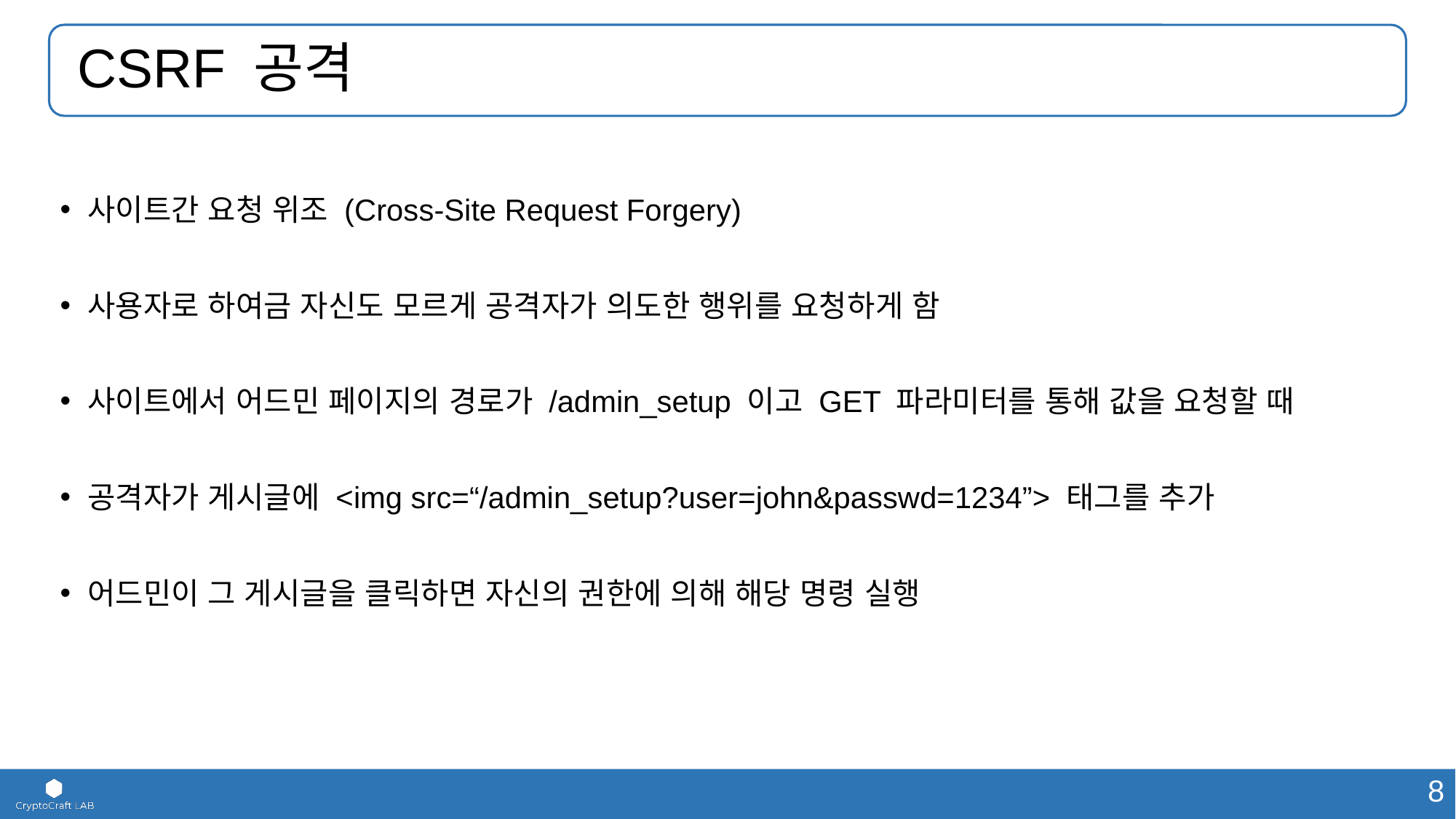

# CSRF 공격

사이트간 요청 위조 (Cross-Site Request Forgery)

사용자로 하여금 자신도 모르게 공격자가 의도한 행위를 요청하게 함

사이트에서 어드민 페이지의 경로가 /admin_setup 이고 GET 파라미터를 통해 값을 요청할 때

공격자가 게시글에 <img src=“/admin_setup?user=john&passwd=1234”> 태그를 추가

어드민이 그 게시글을 클릭하면 자신의 권한에 의해 해당 명령 실행